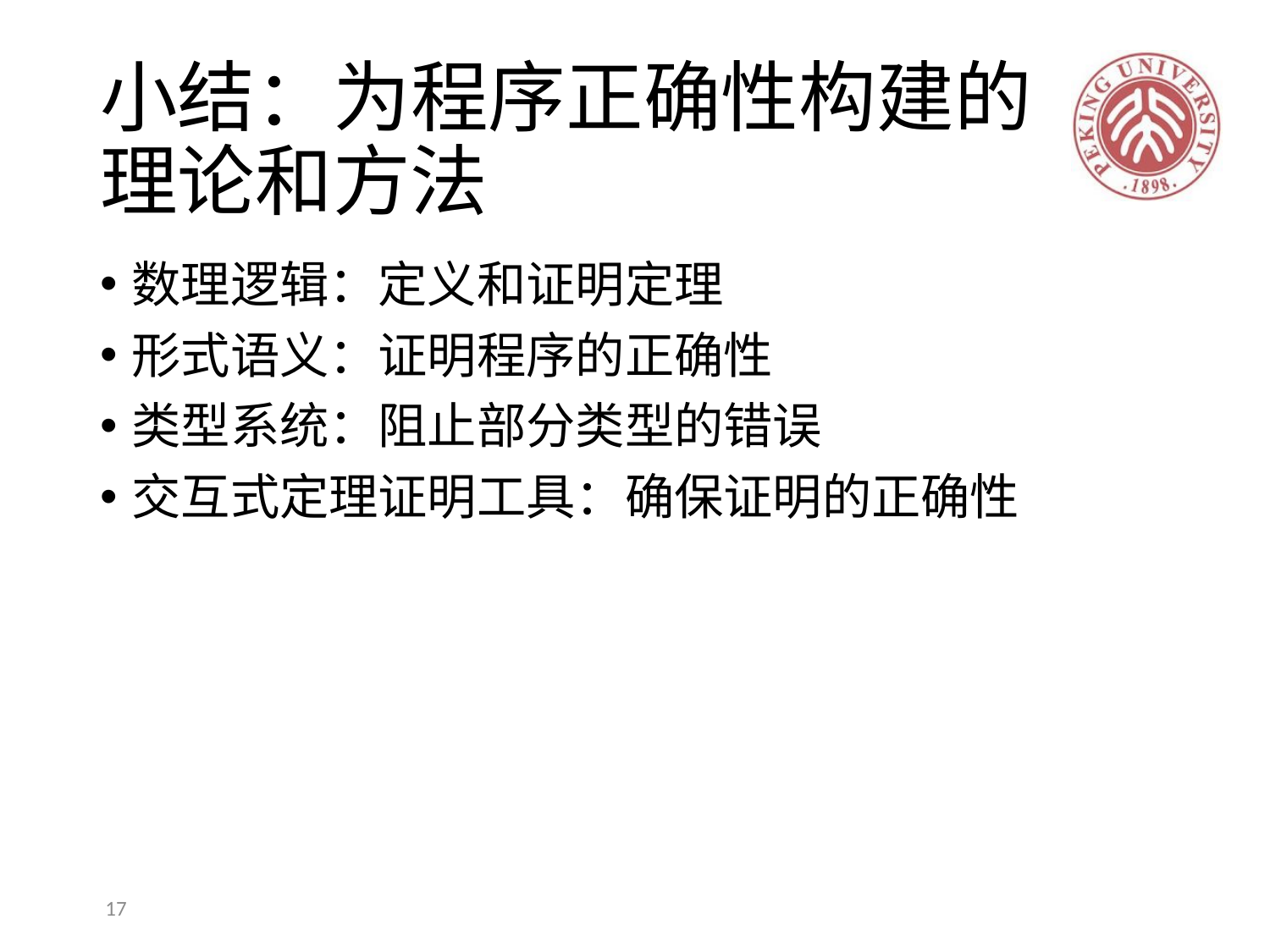

# 小结：为程序正确性构建的理论和方法
数理逻辑：定义和证明定理
形式语义：证明程序的正确性
类型系统：阻止部分类型的错误
交互式定理证明工具：确保证明的正确性
17